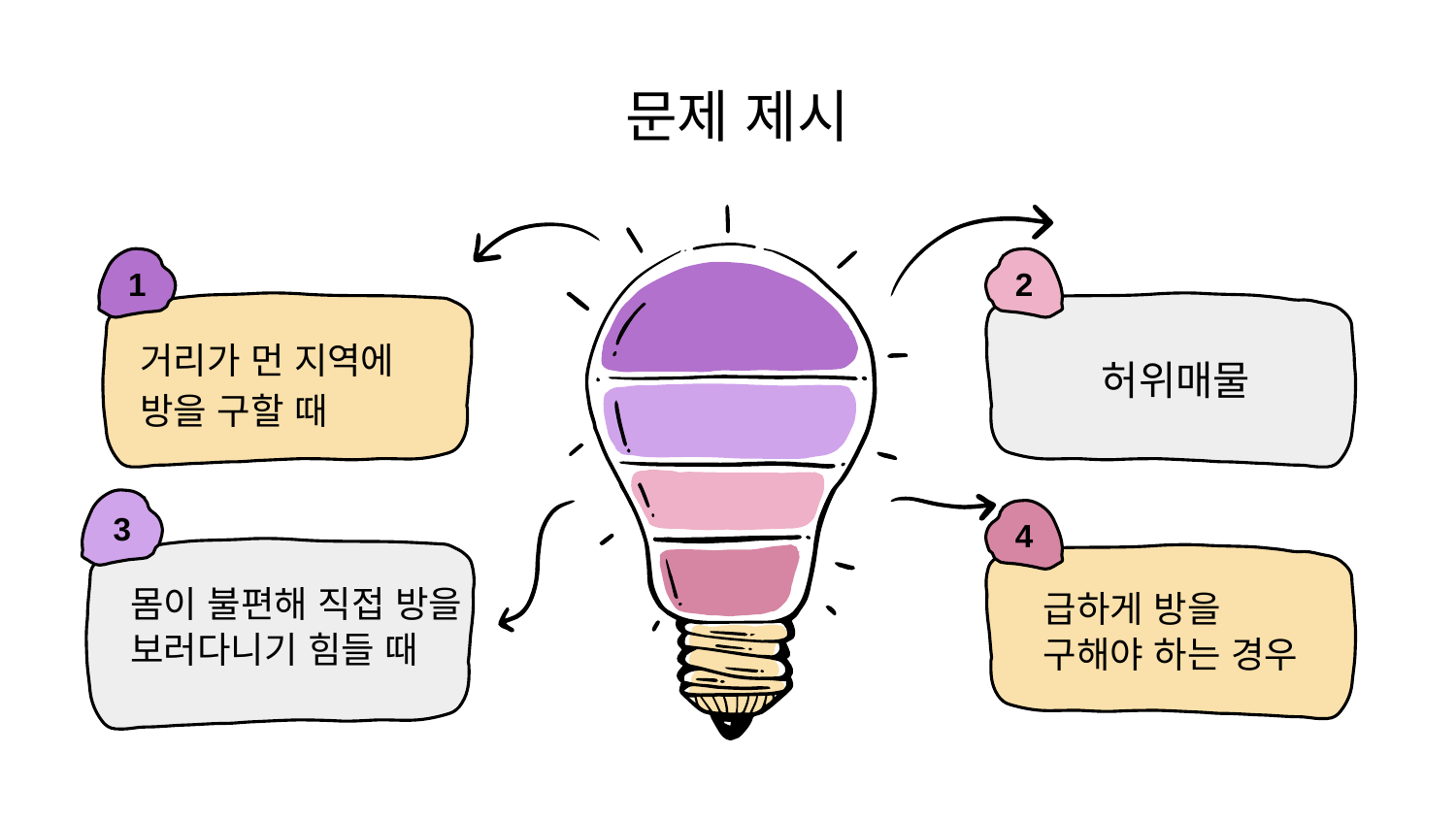

# 문제 제시

1

2

거리가 먼 지역에 방을 구할 때
허위매물
3

4

몸이 불편해 직접 방을
보러다니기 힘들 때

급하게 방을
구해야 하는 경우